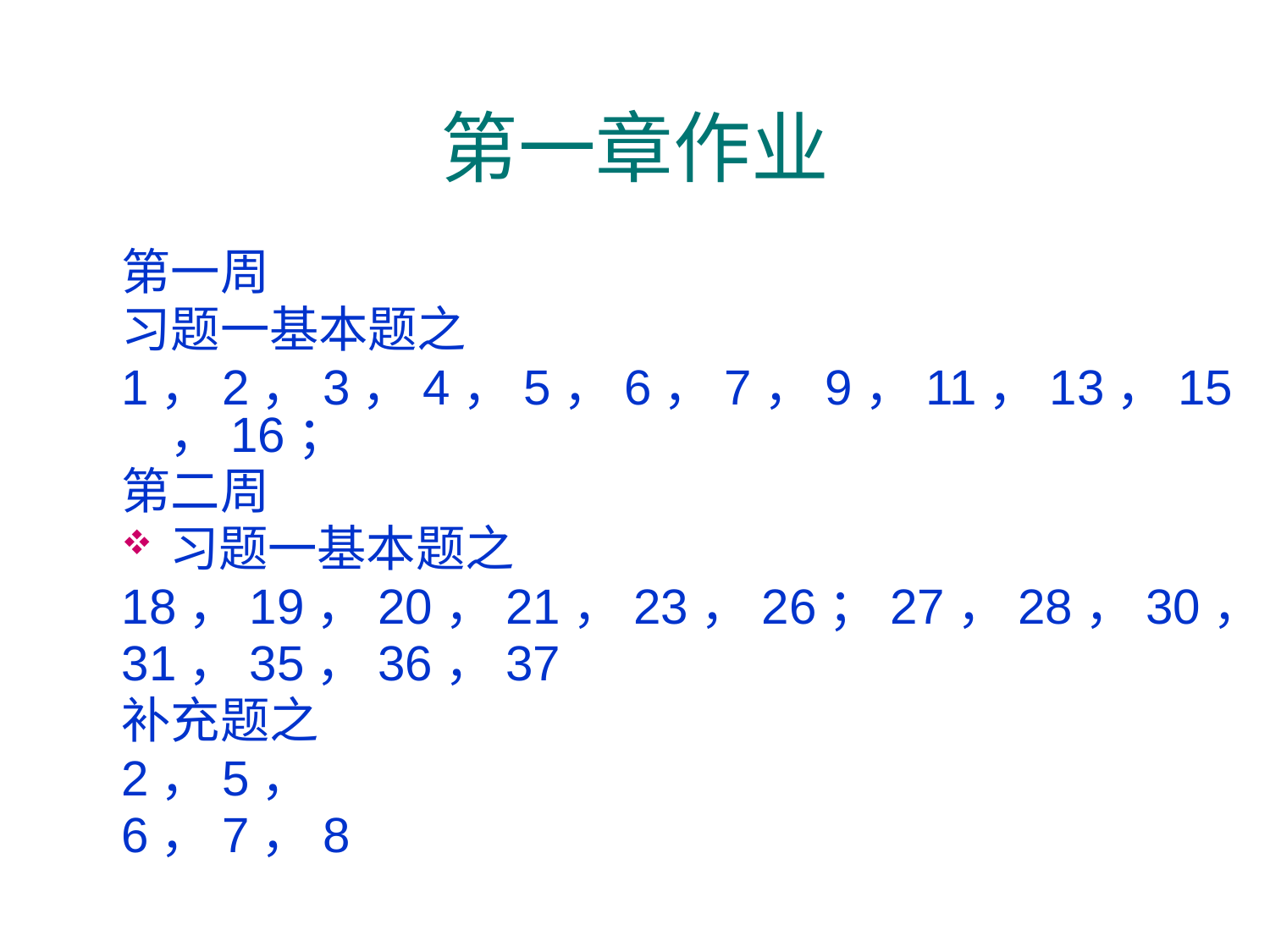

# 第一章作业
第一周
习题一基本题之
1，2，3，4，5，6，7，9，11，13，15，16；
第二周
习题一基本题之
18，19，20，21，23，26；27，28，30，
31，35，36，37
补充题之
2，5，
6，7，8